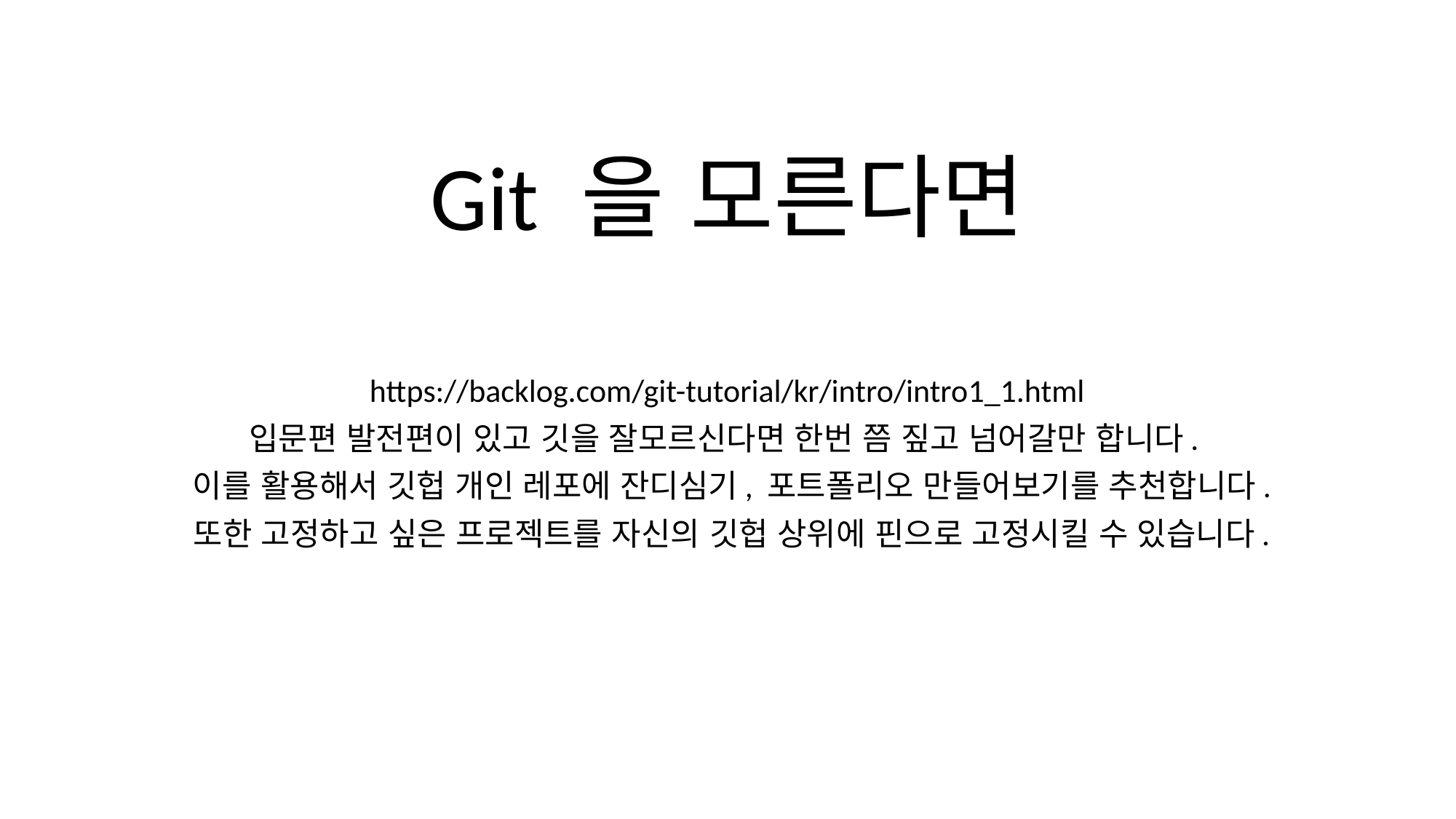

# Git 을 모른다면

https://backlog.com/git-tutorial/kr/intro/intro1_1.html
입문편 발전편이 있고 깃을 잘모르신다면 한번 쯤 짚고 넘어갈만 합니다.
이를 활용해서 깃헙 개인 레포에 잔디심기, 포트폴리오 만들어보기를 추천합니다.
또한 고정하고 싶은 프로젝트를 자신의 깃헙 상위에 핀으로 고정시킬 수 있습니다.